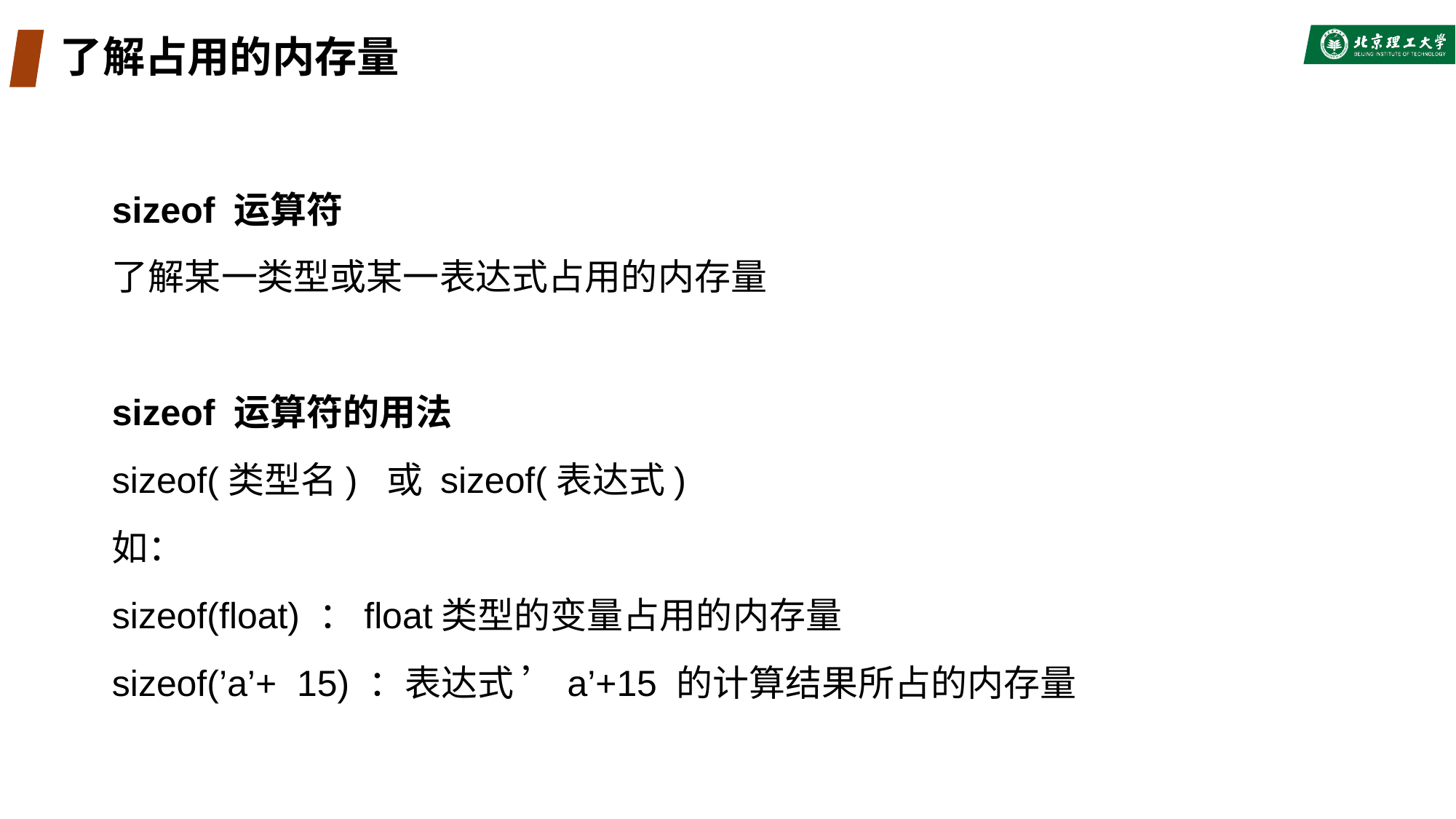

# 了解占用的内存量
sizeof 运算符
了解某一类型或某一表达式占用的内存量

sizeof 运算符的用法
sizeof(类型名)  或 sizeof(表达式)
如：
sizeof(float) ：float类型的变量占用的内存量
sizeof(’a’+  15) ：表达式 ’a’+15 的计算结果所占的内存量